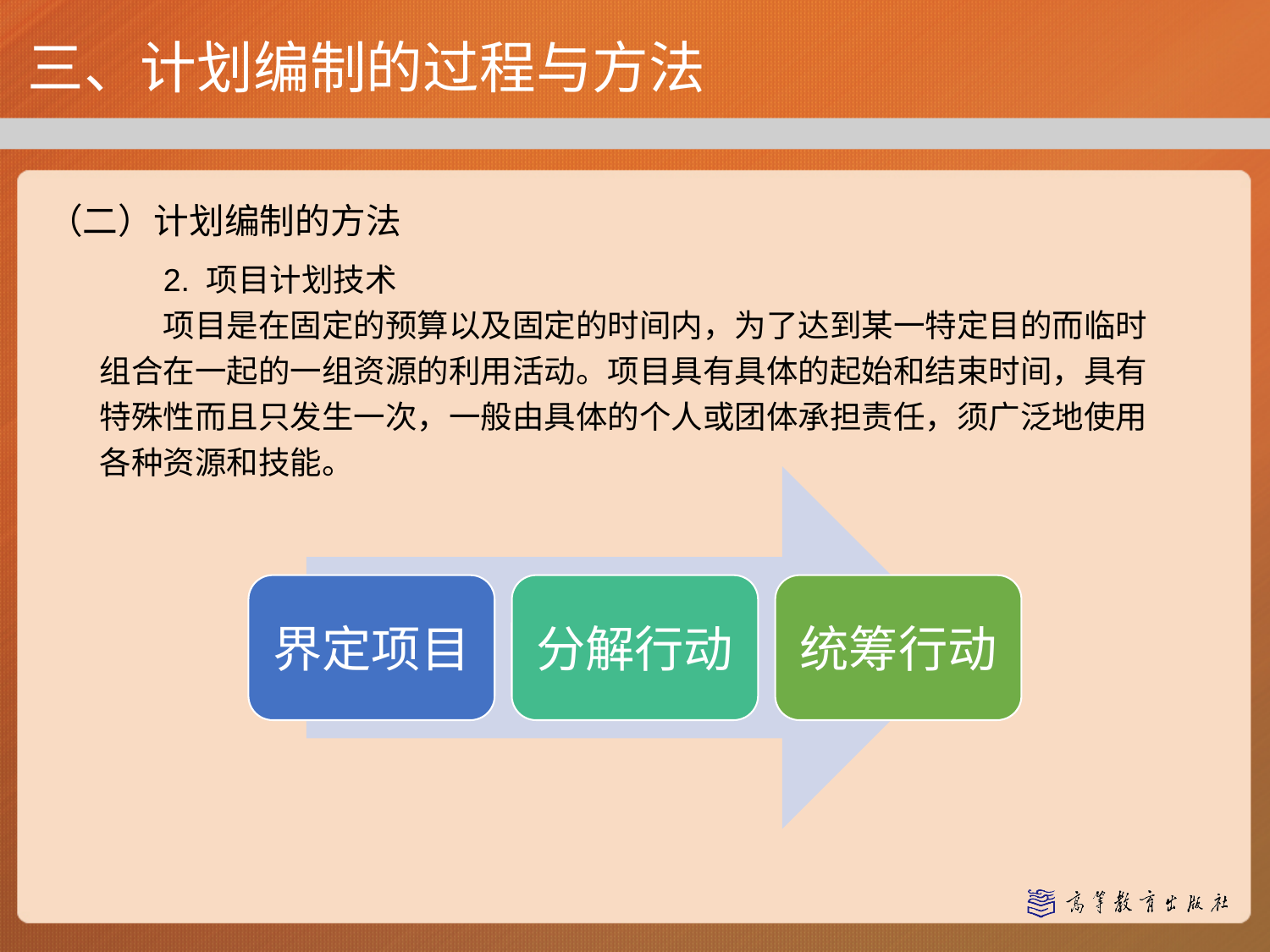

三、计划编制的过程与方法
（二）计划编制的方法
2. 项目计划技术
项目是在固定的预算以及固定的时间内，为了达到某一特定目的而临时组合在一起的一组资源的利用活动。项目具有具体的起始和结束时间，具有特殊性而且只发生一次，一般由具体的个人或团体承担责任，须广泛地使用各种资源和技能。

界定项目
分解行动
统筹行动